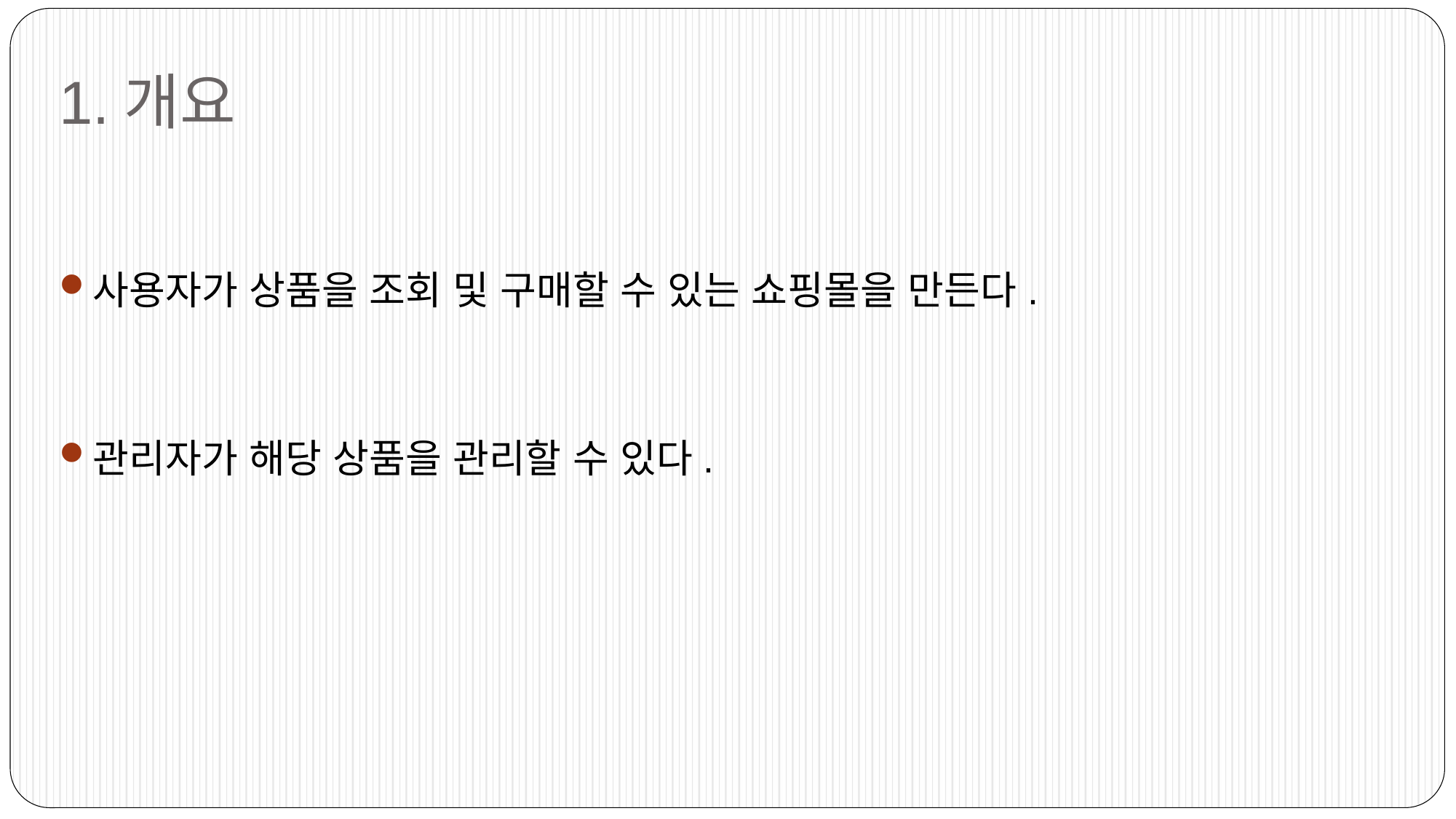

# 1.개요

사용자가 상품을 조회 및 구매할 수 있는 쇼핑몰을 만든다.

관리자가 해당 상품을 관리할 수 있다.